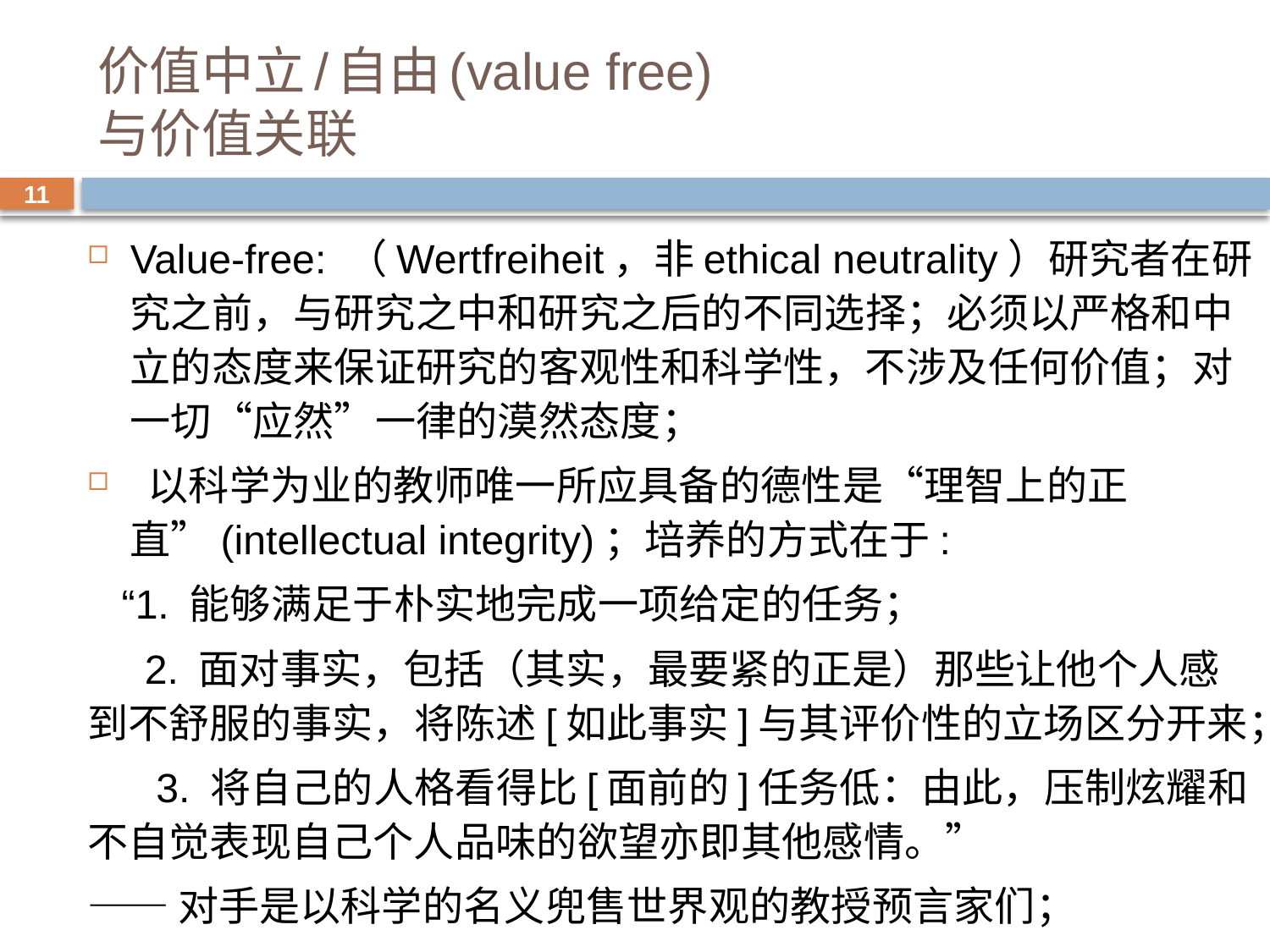

# 价值中立/自由(value free) 与价值关联
11
Value-free: （Wertfreiheit，非ethical neutrality）研究者在研究之前，与研究之中和研究之后的不同选择；必须以严格和中立的态度来保证研究的客观性和科学性，不涉及任何价值；对一切“应然”一律的漠然态度；
 以科学为业的教师唯一所应具备的德性是“理智上的正直”(intellectual integrity)；培养的方式在于:
   “1. 能够满足于朴实地完成一项给定的任务；
     2. 面对事实，包括（其实，最要紧的正是）那些让他个人感到不舒服的事实，将陈述[如此事实]与其评价性的立场区分开来；
      3. 将自己的人格看得比[面前的]任务低：由此，压制炫耀和不自觉表现自己个人品味的欲望亦即其他感情。”
——对手是以科学的名义兜售世界观的教授预言家们；